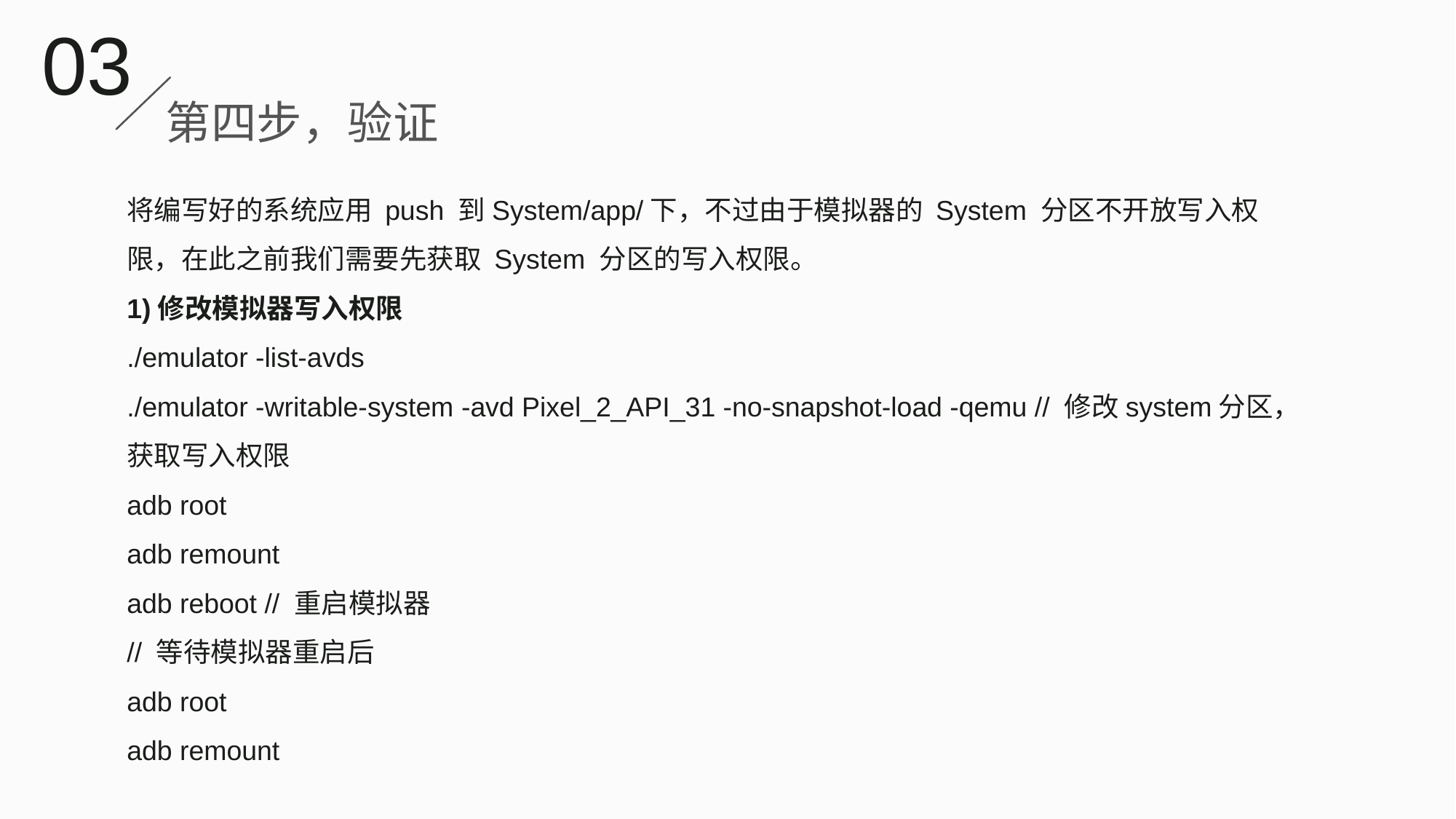

03
第四步，验证
将编写好的系统应用 push 到System/app/下，不过由于模拟器的 System 分区不开放写入权限，在此之前我们需要先获取 System 分区的写入权限。
1)修改模拟器写入权限
./emulator -list-avds
./emulator -writable-system -avd Pixel_2_API_31 -no-snapshot-load -qemu // 修改system分区，获取写入权限
adb root
adb remount
adb reboot // 重启模拟器
// 等待模拟器重启后
adb root
adb remount